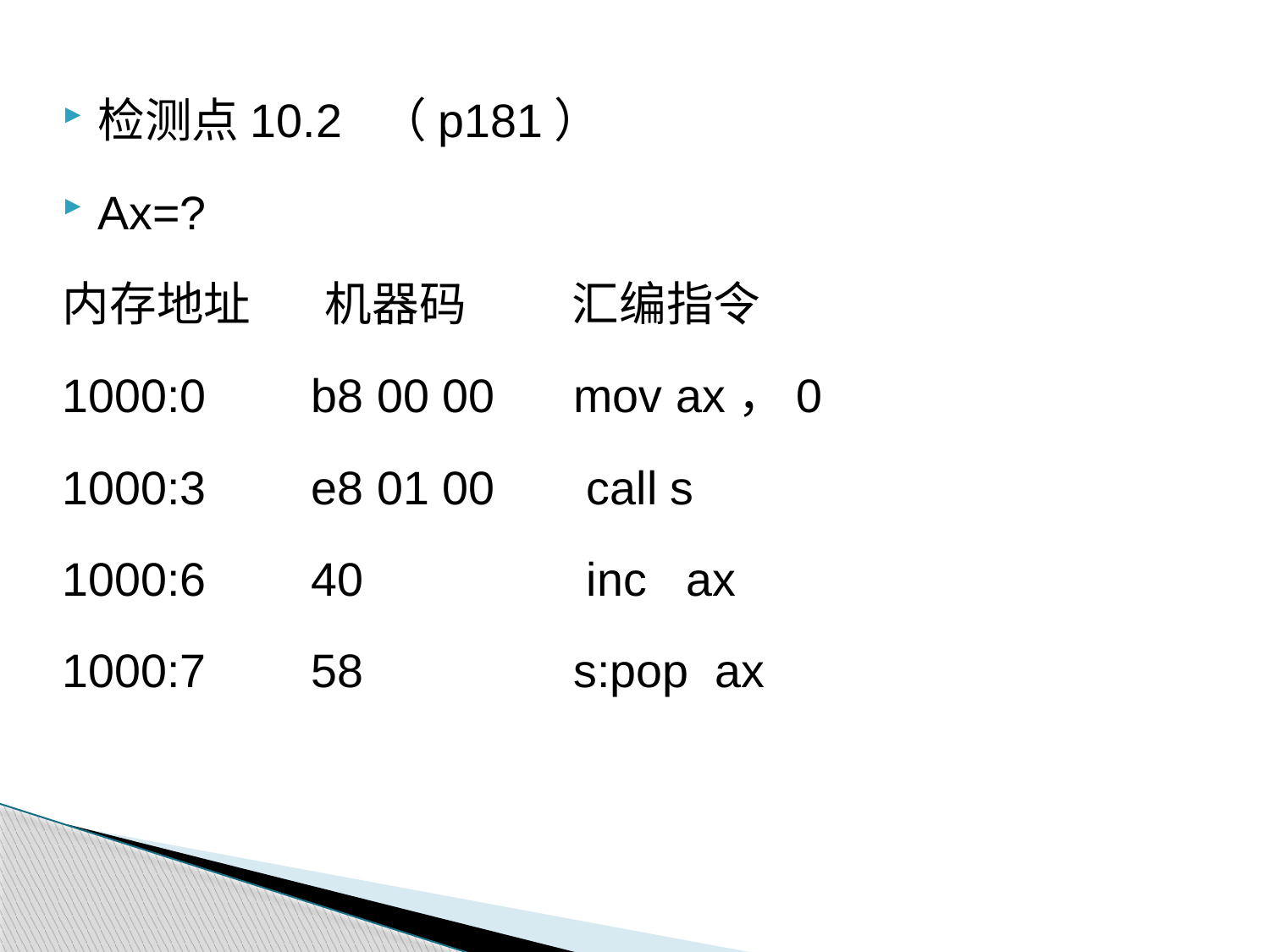

检测点10.2  （p181）
Ax=?
内存地址       机器码          汇编指令
1000:0        b8 00 00      mov ax，0
1000:3        e8 01 00       call s
1000:6        40                 inc   ax
1000:7        58                s:pop  ax